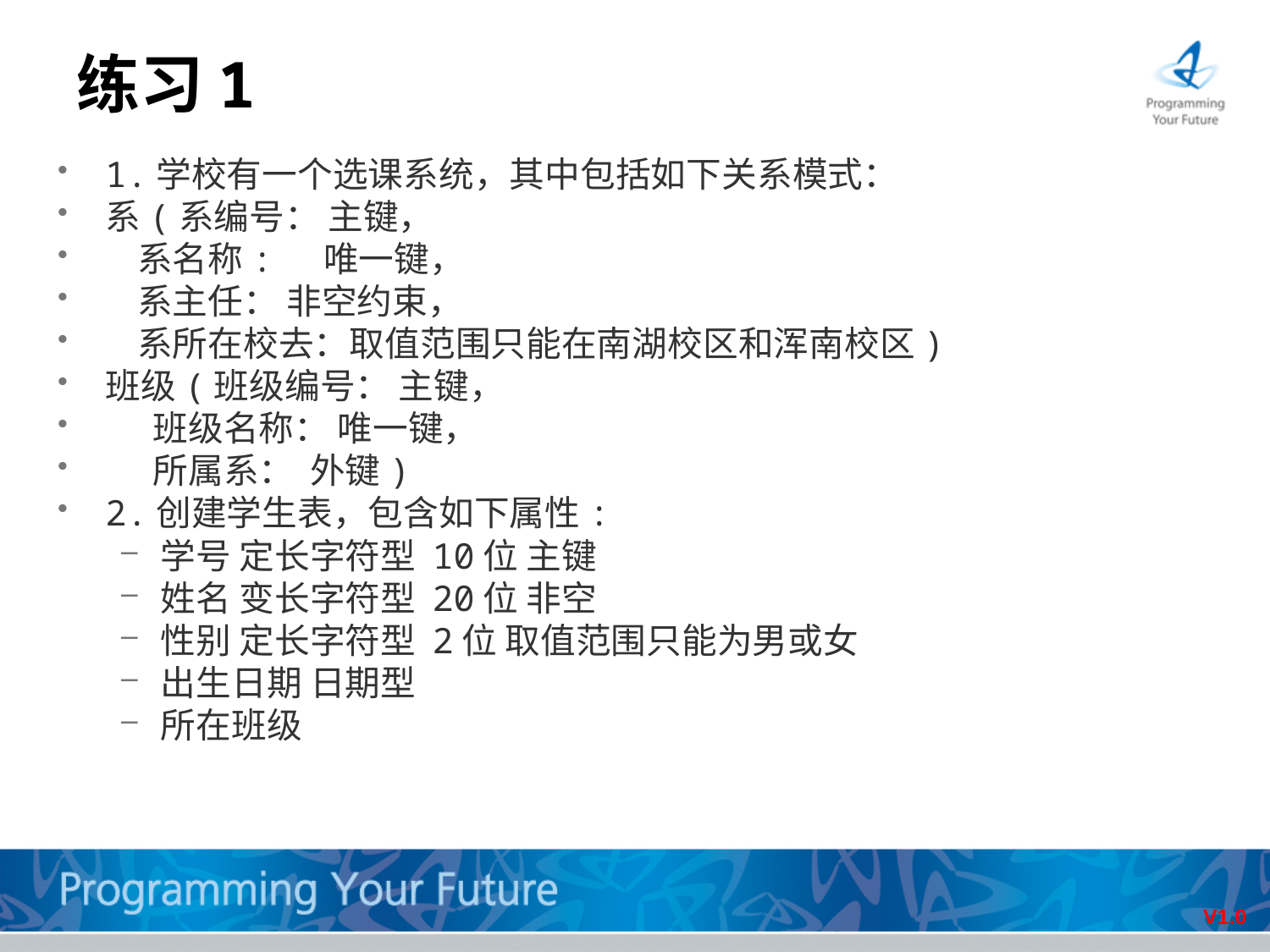

# 练习1
1.学校有一个选课系统，其中包括如下关系模式：
系(系编号： 主键，
   系名称:  唯一键，
   系主任： 非空约束，
   系所在校去：取值范围只能在南湖校区和浑南校区)
班级(班级编号： 主键，
     班级名称： 唯一键，
     所属系：  外键)
2.创建学生表，包含如下属性:
学号 定长字符型 10位 主键
姓名 变长字符型 20位 非空
性别 定长字符型 2位 取值范围只能为男或女
出生日期 日期型
所在班级